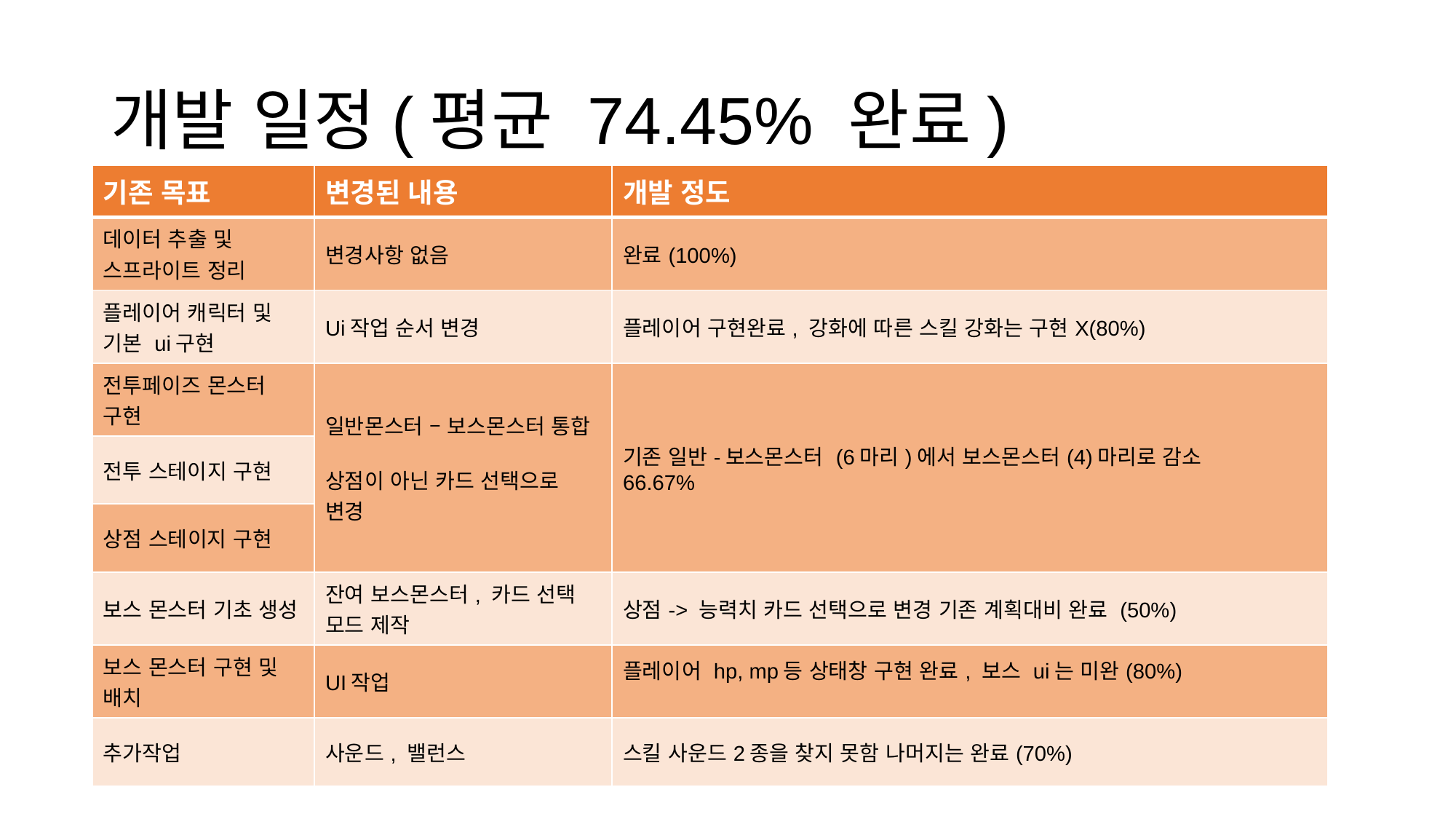

# 개발 일정(평균 74.45% 완료)
| 기존 목표 | 변경된 내용 | 개발 정도 |
| --- | --- | --- |
| 데이터 추출 및 스프라이트 정리 | 변경사항 없음 | 완료(100%) |
| 플레이어 캐릭터 및 기본 ui구현 | Ui작업 순서 변경 | 플레이어 구현완료, 강화에 따른 스킬 강화는 구현X(80%) |
| 전투페이즈 몬스터 구현 | 일반몬스터 – 보스몬스터 통합 상점이 아닌 카드 선택으로 변경 | 기존 일반-보스몬스터 (6마리)에서 보스몬스터(4)마리로 감소 66.67% |
| 전투 스테이지 구현 |  |  |
| 상점 스테이지 구현 |  |  |
| 보스 몬스터 기초 생성 | 잔여 보스몬스터, 카드 선택 모드 제작 | 상점-> 능력치 카드 선택으로 변경 기존 계획대비 완료 (50%) |
| 보스 몬스터 구현 및 배치 | UI작업 | 플레이어 hp, mp등 상태창 구현 완료, 보스 ui는 미완(80%) |
| 추가작업 | 사운드, 밸런스 | 스킬 사운드2종을 찾지 못함 나머지는 완료(70%) |